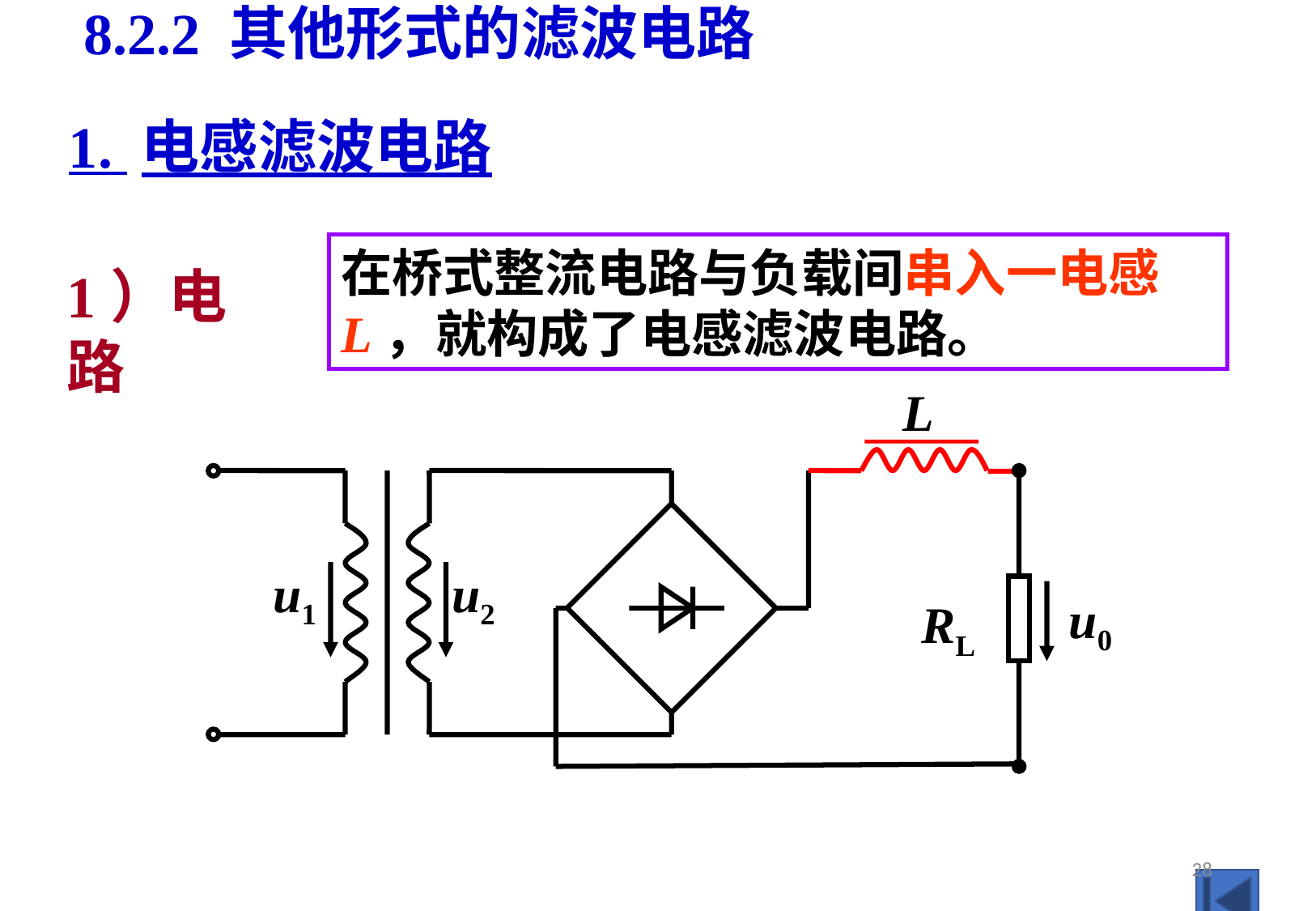

8.2.2 其他形式的滤波电路
1. 电感滤波电路
在桥式整流电路与负载间串入一电感L，就构成了电感滤波电路。
1）电路
L

u1
u2

u0
RL

28